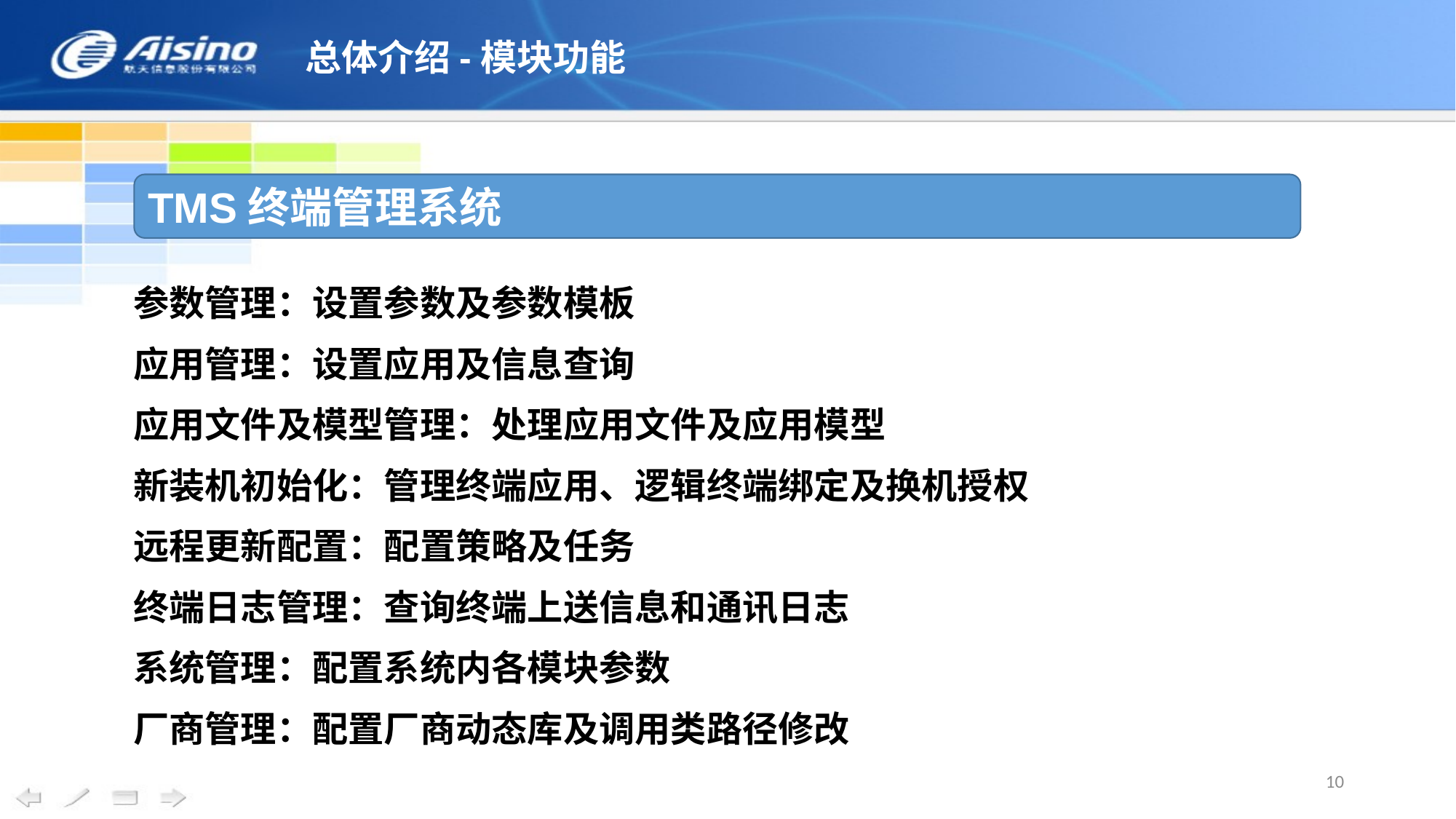

总体介绍-模块功能
TMS终端管理系统
参数管理：设置参数及参数模板
应用管理：设置应用及信息查询
应用文件及模型管理：处理应用文件及应用模型
新装机初始化：管理终端应用、逻辑终端绑定及换机授权
远程更新配置：配置策略及任务
终端日志管理：查询终端上送信息和通讯日志
系统管理：配置系统内各模块参数
厂商管理：配置厂商动态库及调用类路径修改
10